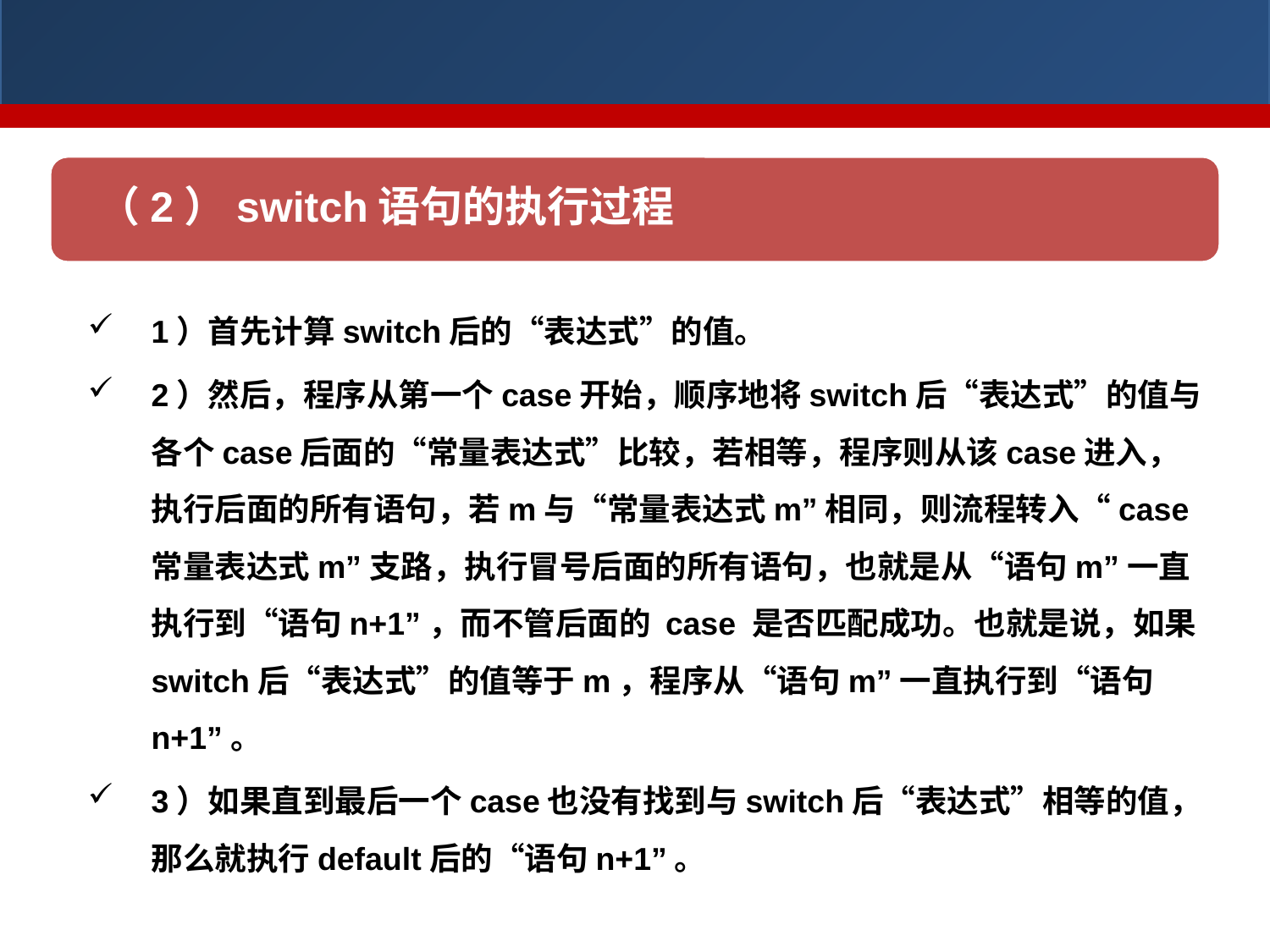

（2）switch语句的执行过程

1）首先计算switch后的“表达式”的值。
2）然后，程序从第一个case开始，顺序地将switch后“表达式”的值与各个case后面的“常量表达式”比较，若相等，程序则从该case进入，执行后面的所有语句，若m与“常量表达式m”相同，则流程转入“case常量表达式m”支路，执行冒号后面的所有语句，也就是从“语句m”一直执行到“语句n+1”，而不管后面的 case 是否匹配成功。也就是说，如果switch后“表达式”的值等于m，程序从“语句m”一直执行到“语句n+1”。
3）如果直到最后一个case也没有找到与switch后“表达式”相等的值，那么就执行default后的“语句n+1”。